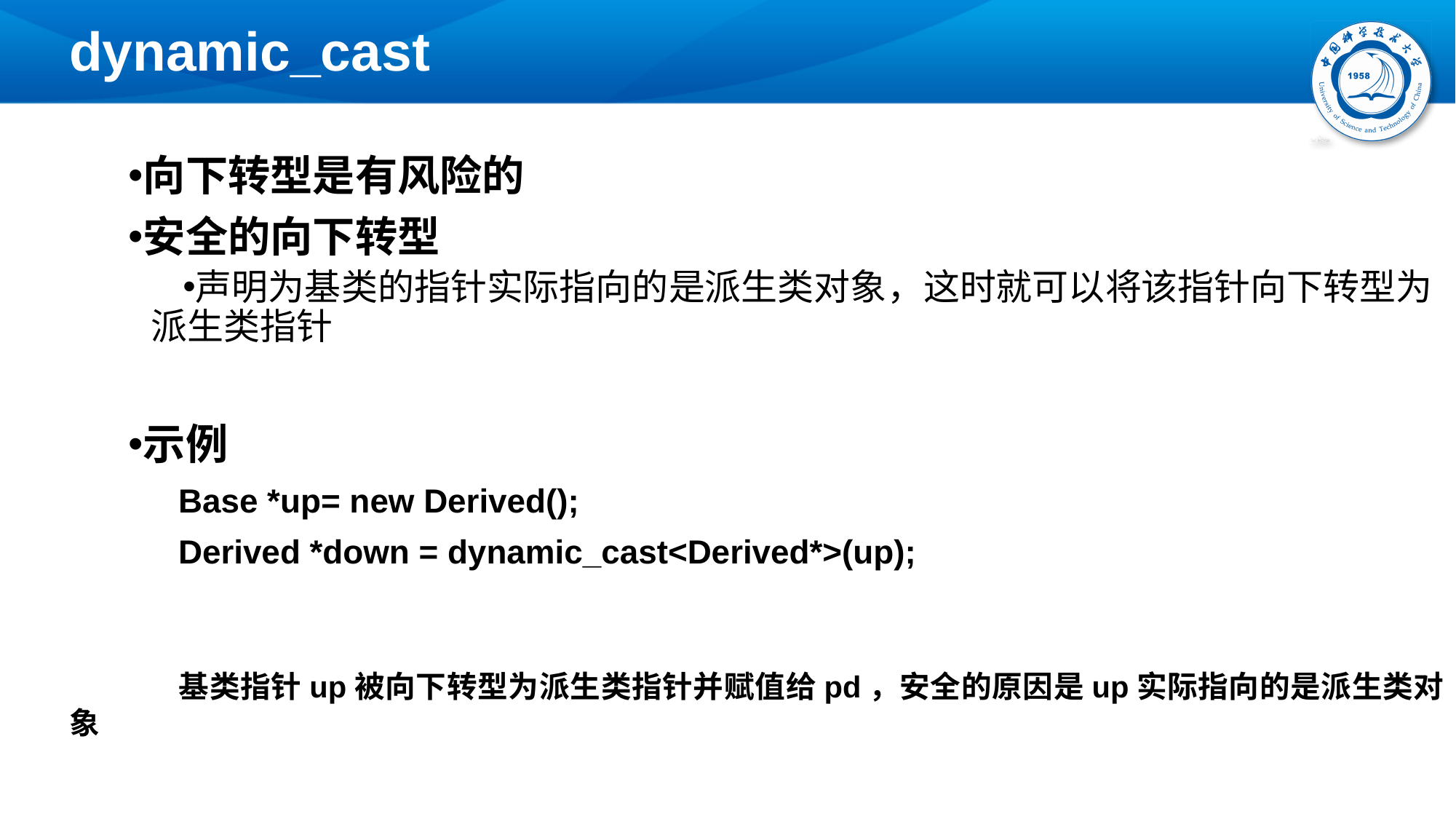

# dynamic_cast
向下转型是有风险的
安全的向下转型
声明为基类的指针实际指向的是派生类对象，这时就可以将该指针向下转型为派生类指针

示例
	Base *up= new Derived();
	Derived *down = dynamic_cast<Derived*>(up);

	基类指针up被向下转型为派生类指针并赋值给pd，安全的原因是up实际指向的是派生类对象